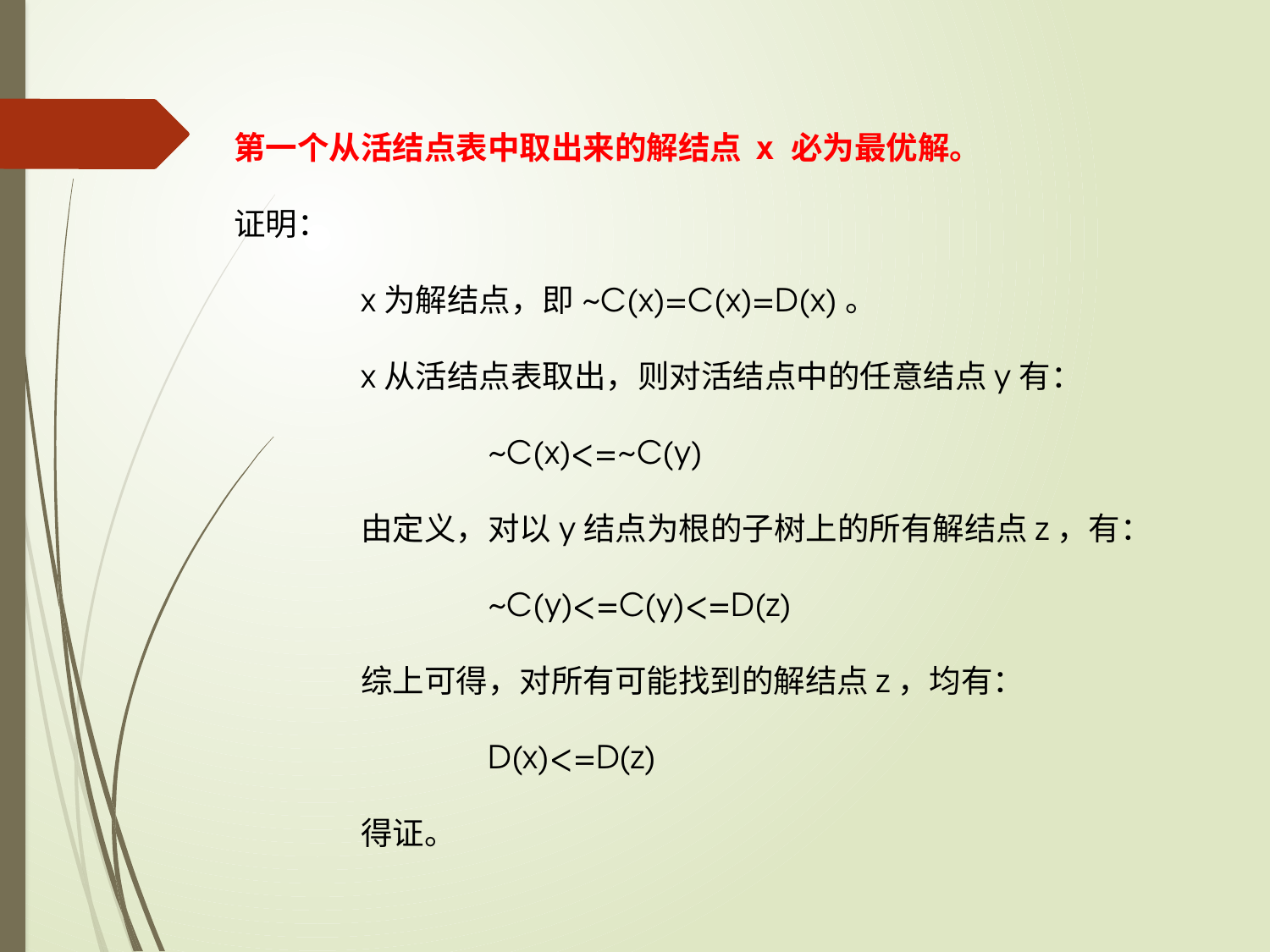

第一个从活结点表中取出来的解结点 x 必为最优解。
证明：
	x为解结点，即~C(x)=C(x)=D(x)。
	x从活结点表取出，则对活结点中的任意结点y有：
		~C(x)<=~C(y)
	由定义，对以y结点为根的子树上的所有解结点z，有：
		~C(y)<=C(y)<=D(z)
	综上可得，对所有可能找到的解结点z，均有：
		D(x)<=D(z)
	得证。